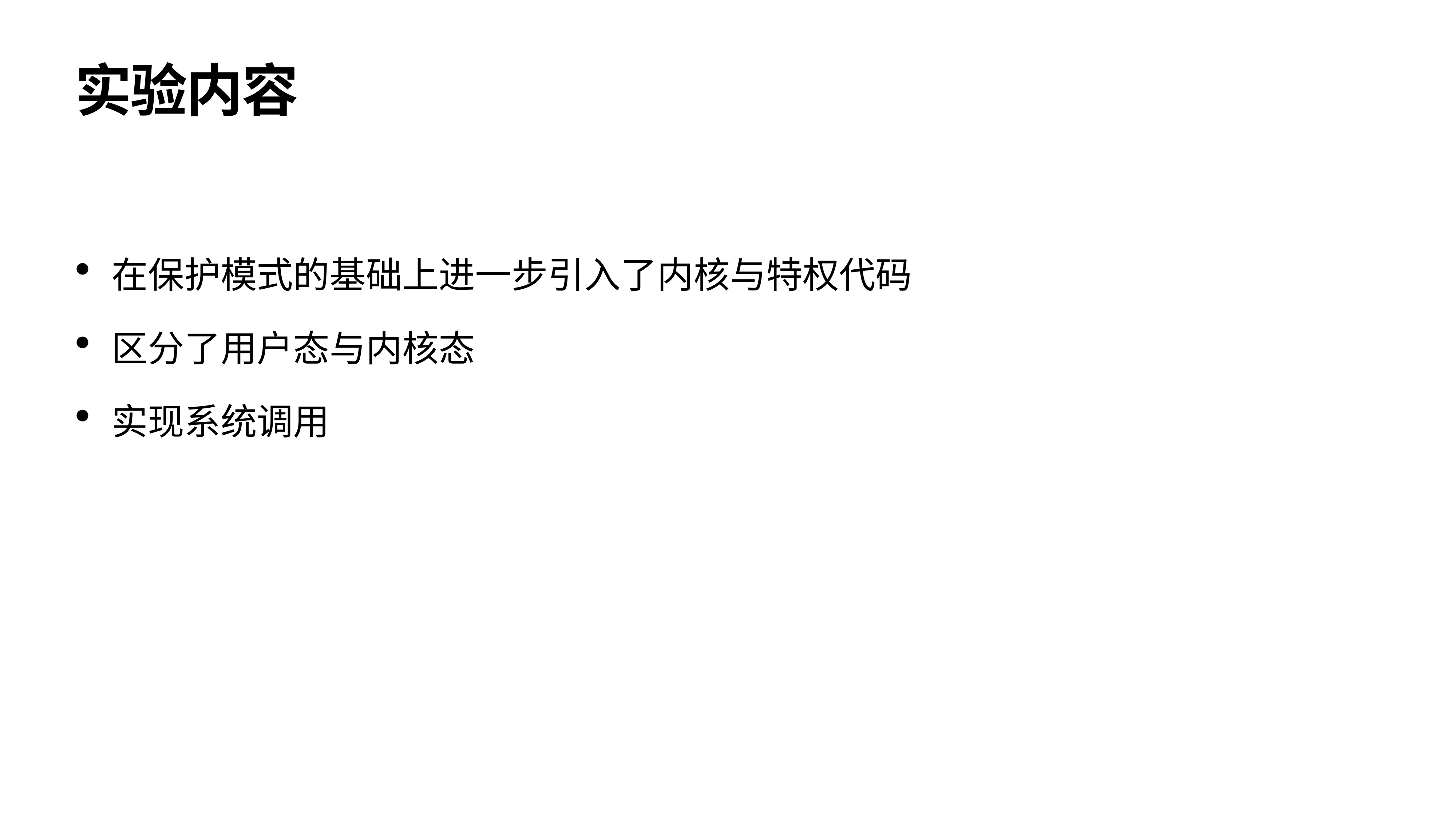

# 实验内容

在保护模式的基础上进一步引入了内核与特权代码
区分了用户态与内核态
实现系统调用